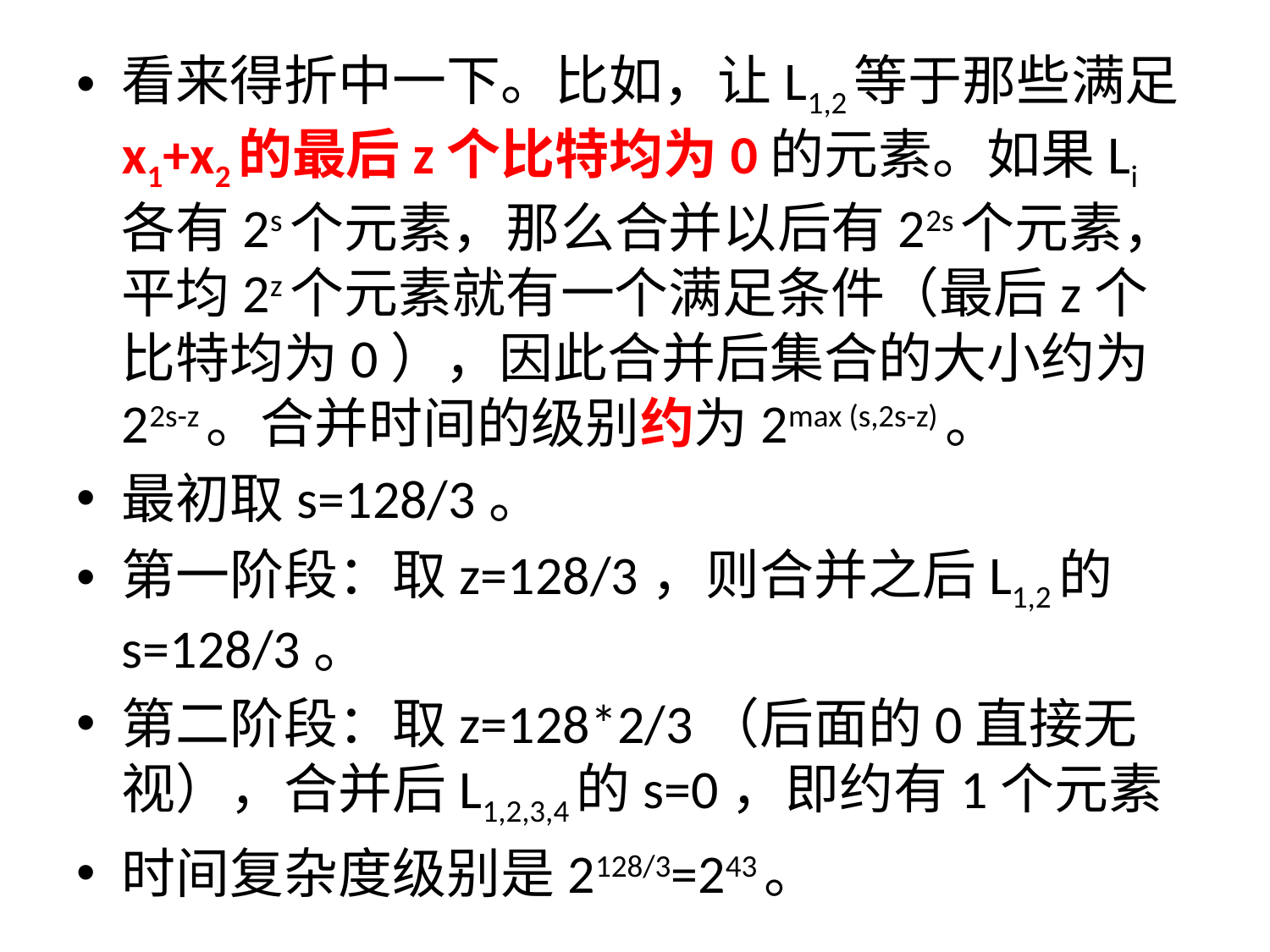

看来得折中一下。比如，让L1,2等于那些满足x1+x2的最后z个比特均为0的元素。如果Li各有2s个元素，那么合并以后有22s个元素，平均2z个元素就有一个满足条件（最后z个比特均为0），因此合并后集合的大小约为22s-z。合并时间的级别约为2max (s,2s-z)。
最初取s=128/3。
第一阶段：取z=128/3，则合并之后L1,2的s=128/3。
第二阶段：取z=128*2/3（后面的0直接无视），合并后L1,2,3,4的s=0，即约有1个元素
时间复杂度级别是2128/3=243。